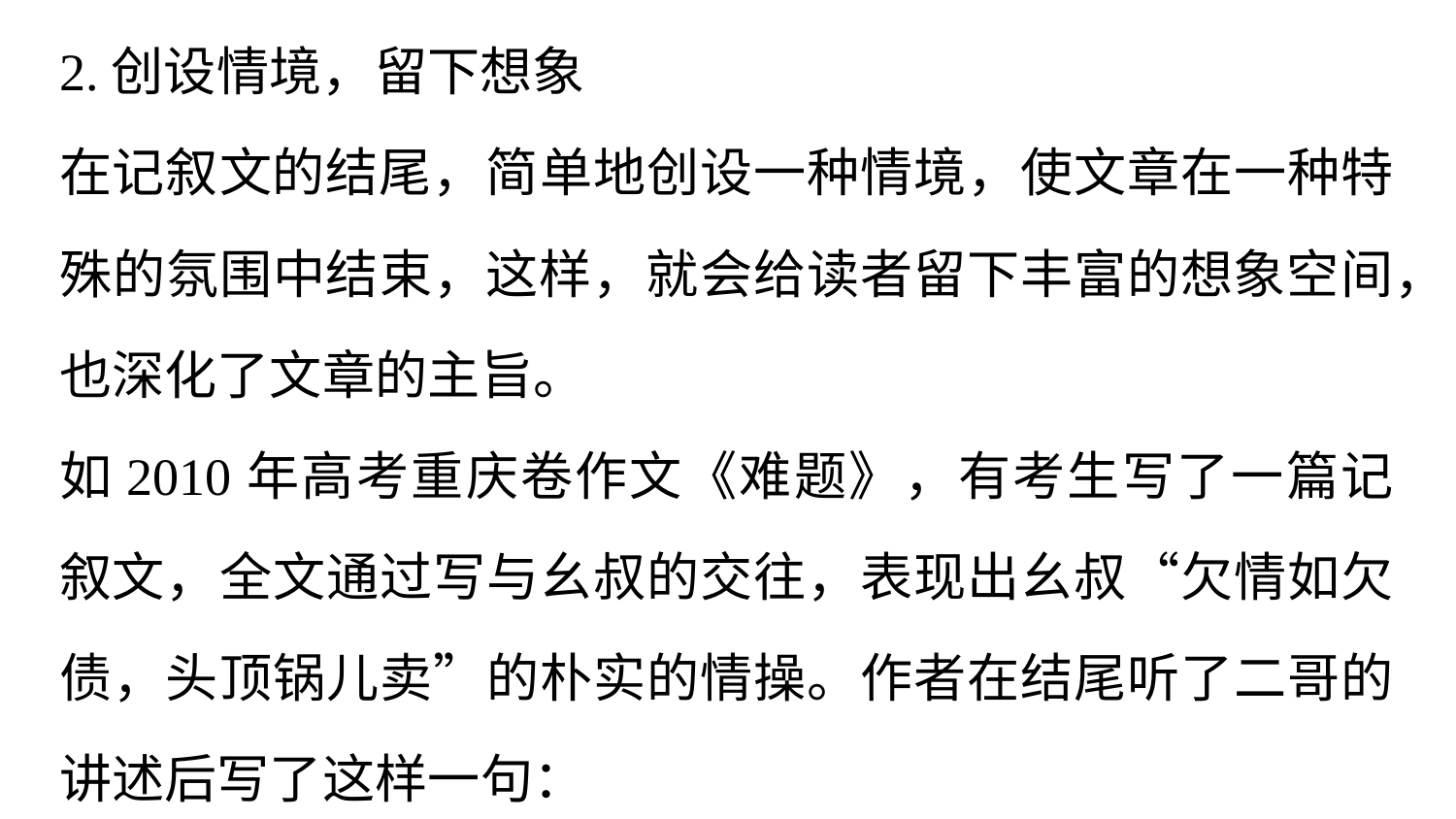

2.创设情境，留下想象
在记叙文的结尾，简单地创设一种情境，使文章在一种特殊的氛围中结束，这样，就会给读者留下丰富的想象空间，也深化了文章的主旨。
如2010年高考重庆卷作文《难题》，有考生写了一篇记叙文，全文通过写与幺叔的交往，表现出幺叔“欠情如欠债，头顶锅儿卖”的朴实的情操。作者在结尾听了二哥的讲述后写了这样一句：